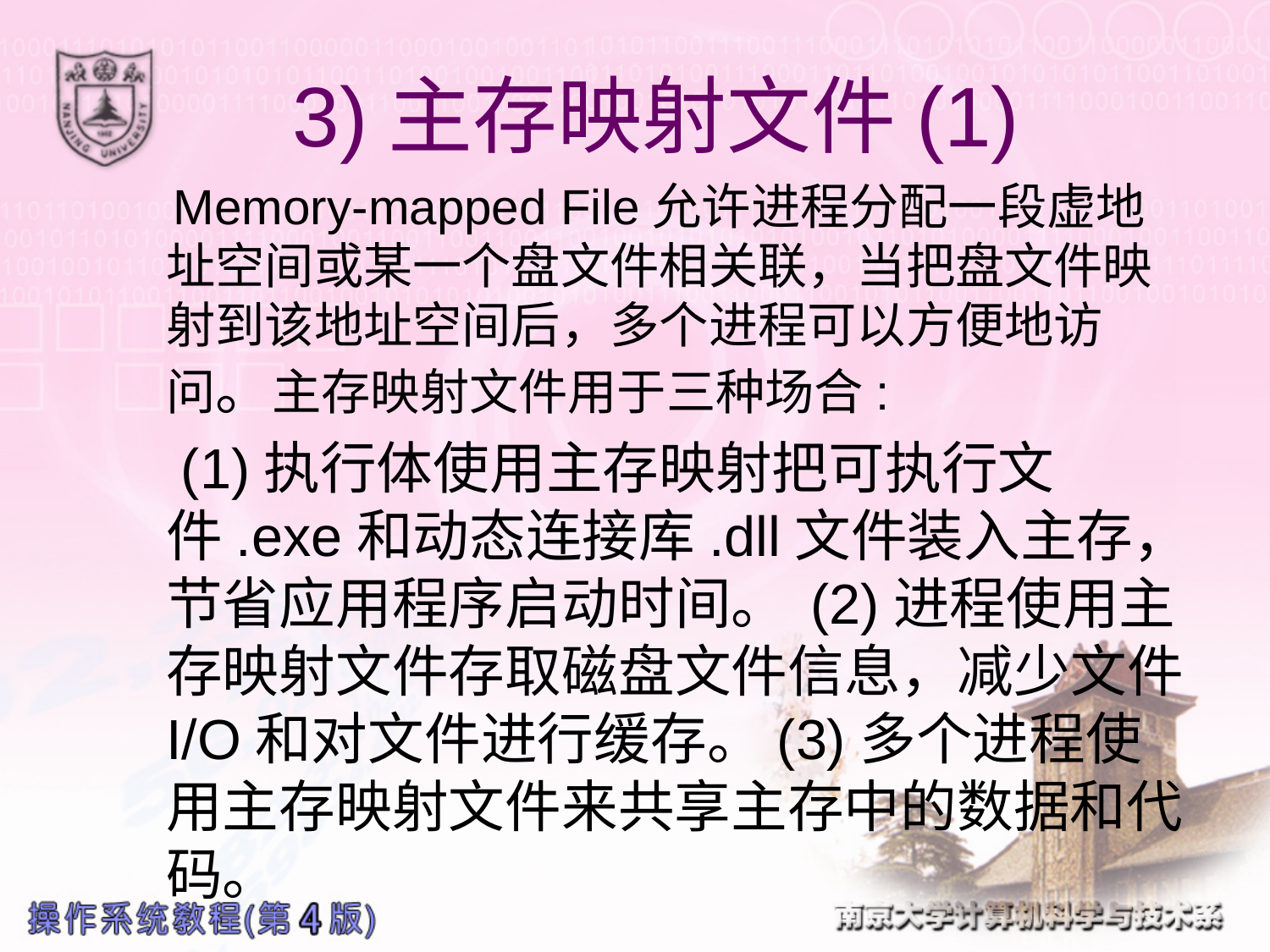

# 3)主存映射文件(1)
    Memory-mapped File允许进程分配一段虚地址空间或某一个盘文件相关联，当把盘文件映射到该地址空间后，多个进程可以方便地访问。主存映射文件用于三种场合:
    (1)执行体使用主存映射把可执行文件.exe和动态连接库.dll文件装入主存，节省应用程序启动时间。 (2)进程使用主存映射文件存取磁盘文件信息，减少文件I/O和对文件进行缓存。(3)多个进程使用主存映射文件来共享主存中的数据和代码。